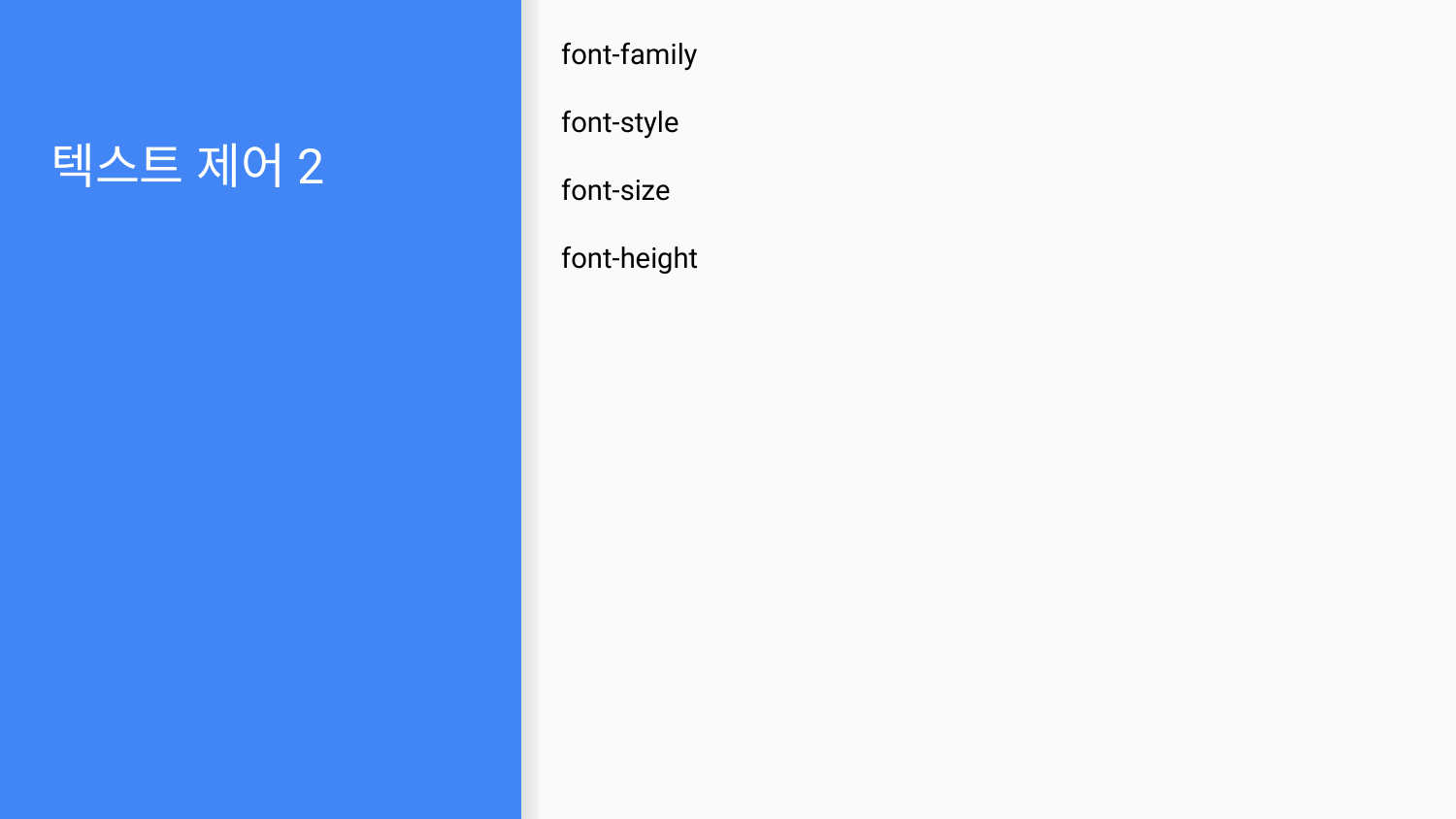

font-family

font-style

font-size

font-height
# 텍스트 제어2